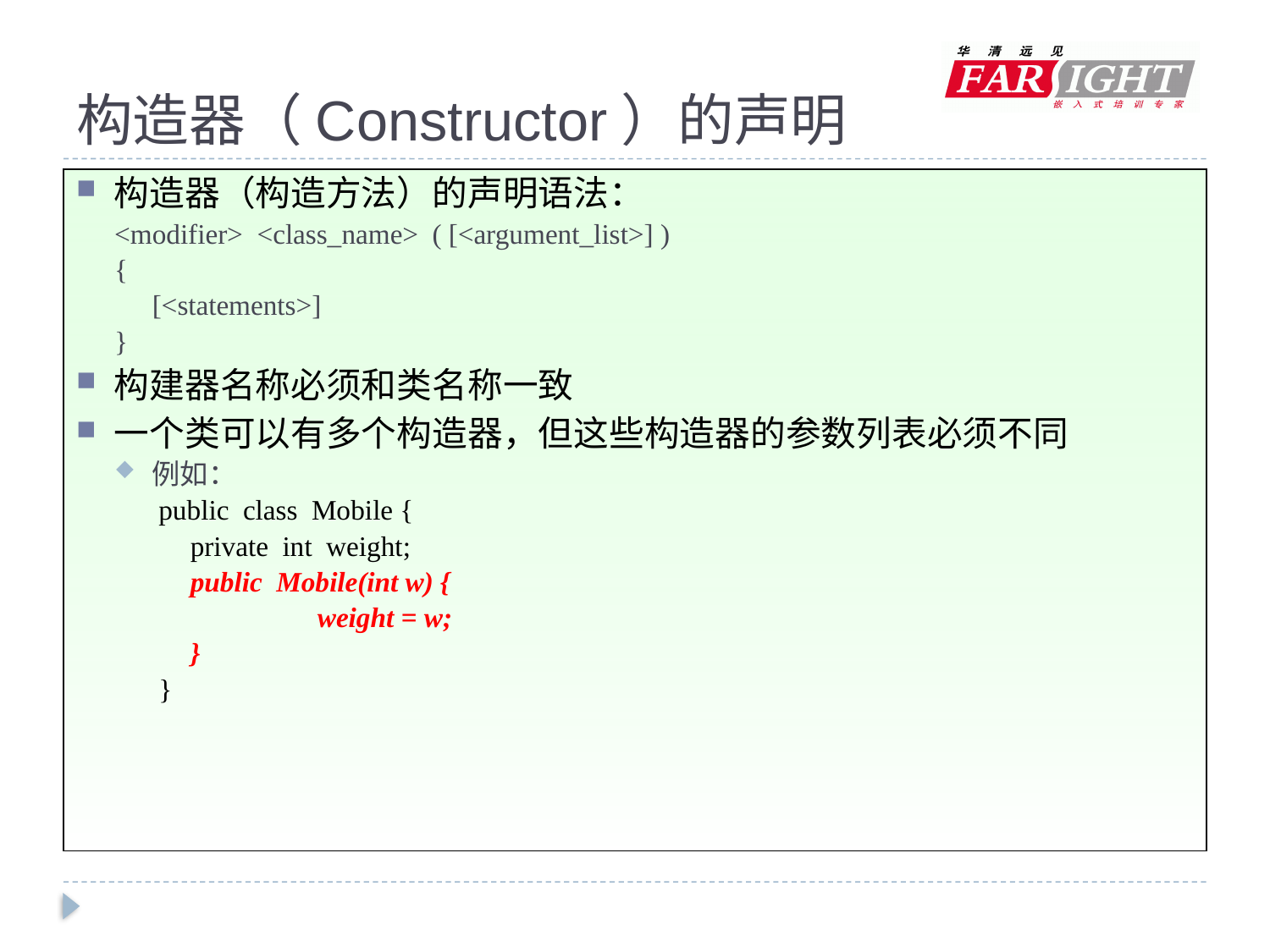

# 构造器（Constructor）的声明
构造器（构造方法）的声明语法：
<modifier>  <class_name>  ( [<argument_list>] )
{
	[<statements>]
}
构建器名称必须和类名称一致
一个类可以有多个构造器，但这些构造器的参数列表必须不同
例如：
public  class  Mobile {
	private  int  weight;
	public  Mobile(int w) {
		weight = w;
	}
}